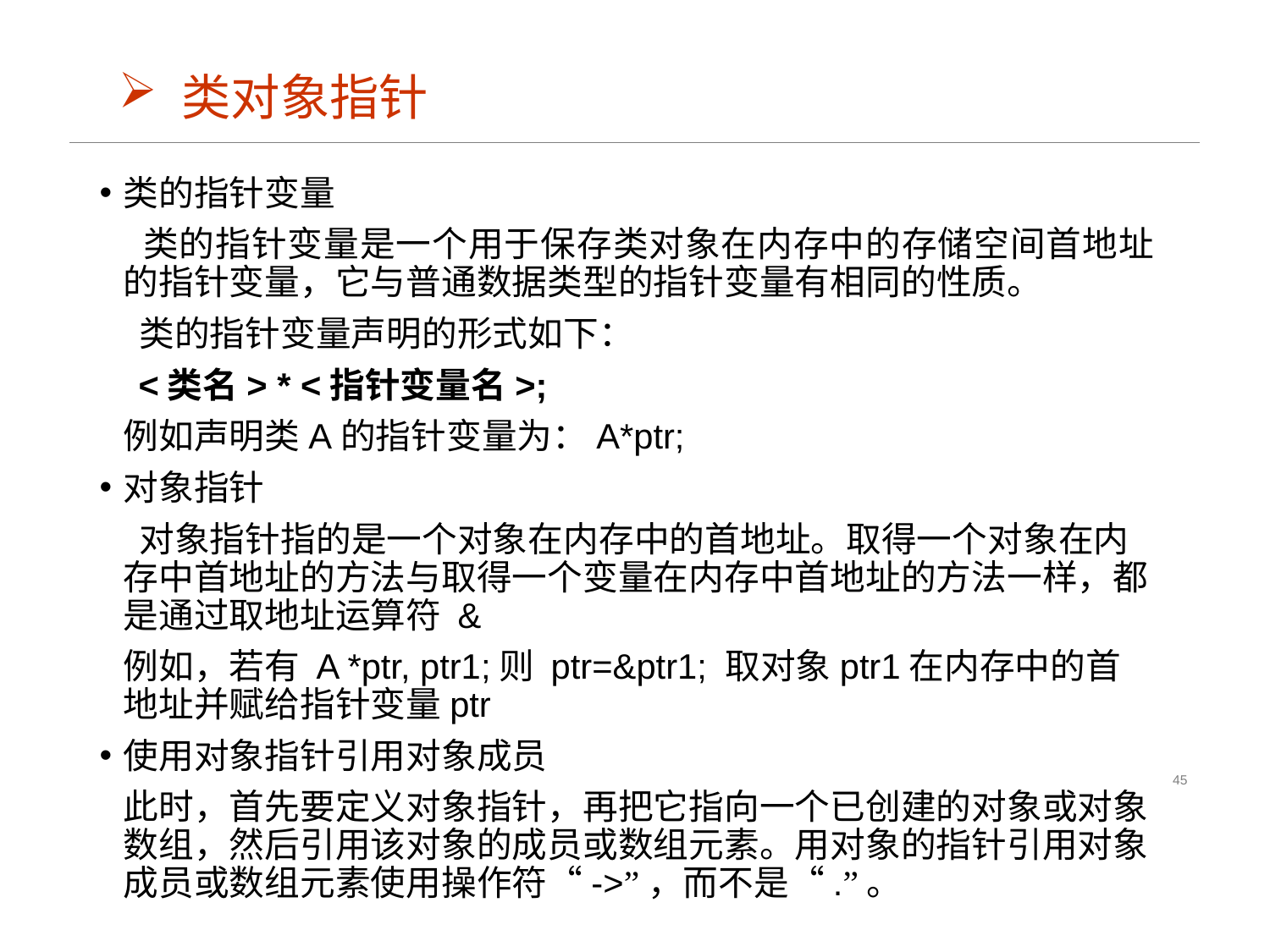

类对象指针
类的指针变量
    类的指针变量是一个用于保存类对象在内存中的存储空间首地址的指针变量，它与普通数据类型的指针变量有相同的性质。
    类的指针变量声明的形式如下：
    <类名> * <指针变量名>;
	例如声明类A的指针变量为：A*ptr;
对象指针
    对象指针指的是一个对象在内存中的首地址。取得一个对象在内存中首地址的方法与取得一个变量在内存中首地址的方法一样，都是通过取地址运算符 &
	例如，若有 A *ptr, ptr1;则 ptr=&ptr1; 取对象ptr1在内存中的首地址并赋给指针变量ptr
使用对象指针引用对象成员
	此时，首先要定义对象指针，再把它指向一个已创建的对象或对象数组，然后引用该对象的成员或数组元素。用对象的指针引用对象成员或数组元素使用操作符“->”，而不是“.”。

45